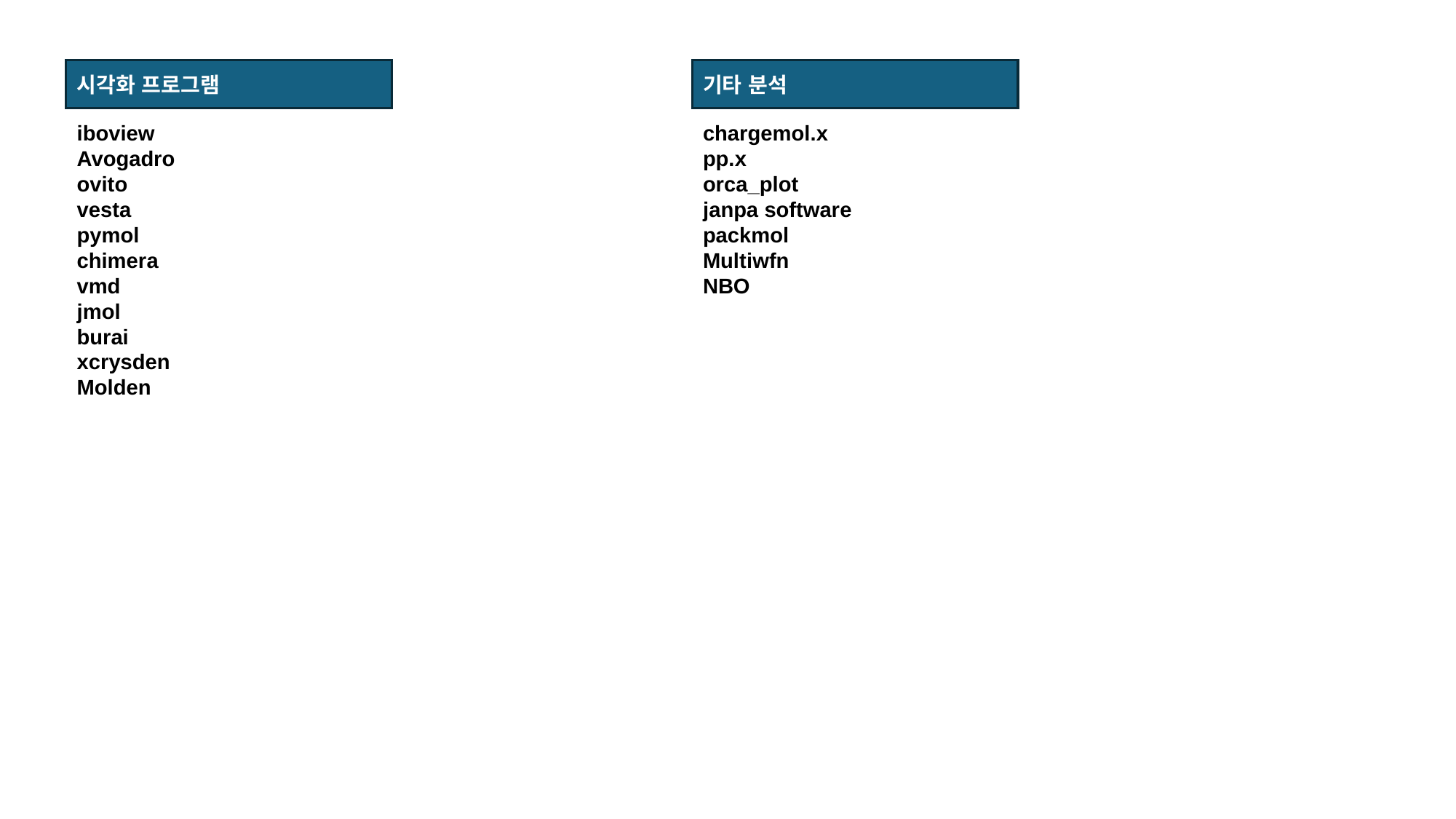

시각화 프로그램
기타 분석
iboview
Avogadro
ovito
vesta
pymol
chimera
vmd
jmol
burai
xcrysden
Molden

chargemol.x
pp.x
orca_plot
janpa software
packmol
Multiwfn
NBO